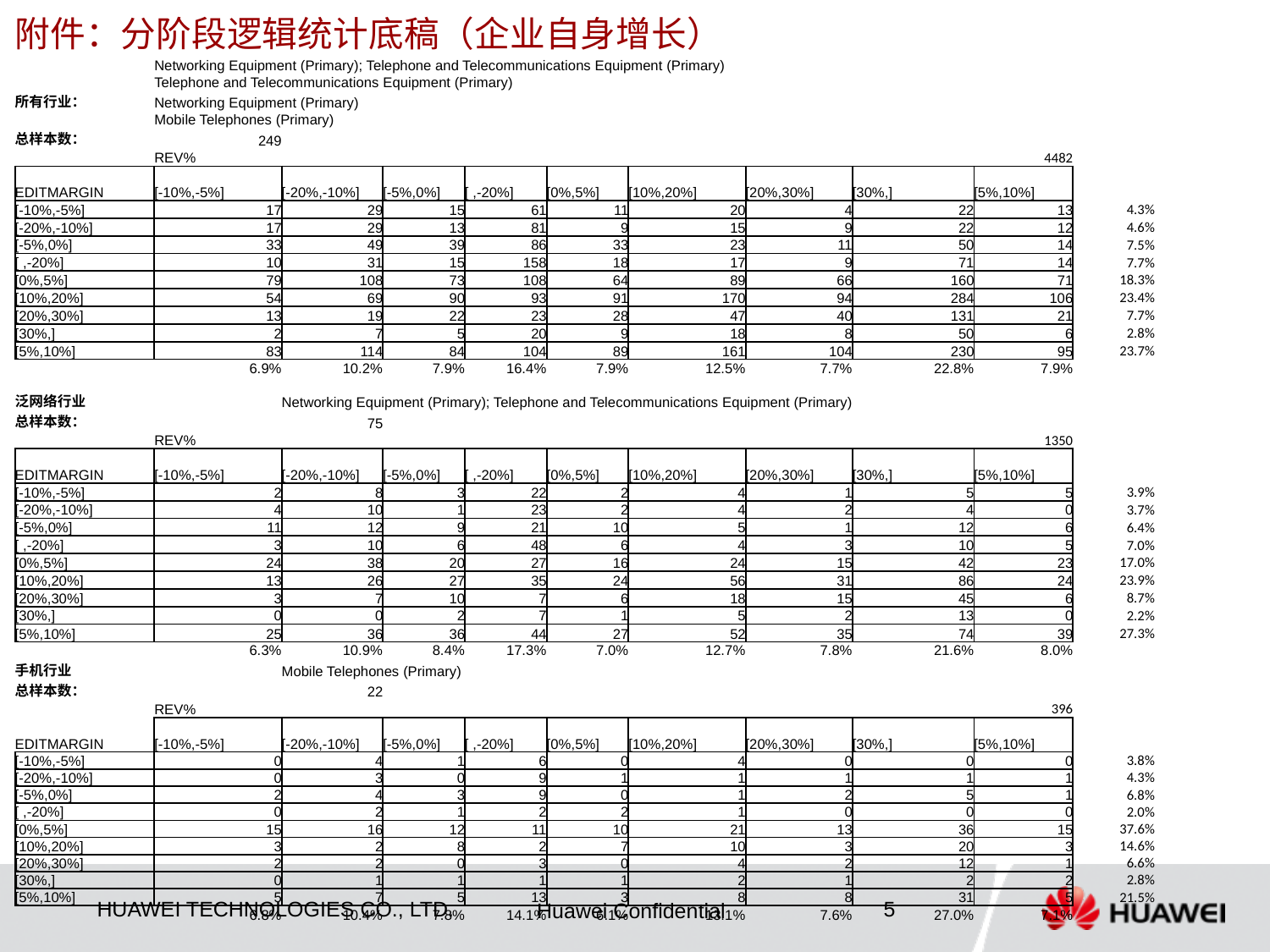

# 附件：分阶段逻辑统计底稿（企业自身增长）
|  | Networking Equipment (Primary); Telephone and Telecommunications Equipment (Primary) |  |  |  |  |  |  |  |  |  |
| --- | --- | --- | --- | --- | --- | --- | --- | --- | --- | --- |
|  | Telephone and Telecommunications Equipment (Primary) |  |  |  |  |  |  |  |  |  |
| 所有行业： | Networking Equipment (Primary) |  |  |  |  |  |  |  |  |  |
|  | Mobile Telephones (Primary) |  |  |  |  |  |  |  |  |  |
| 总样本数： | 249 |  |  |  |  |  |  |  |  |  |
|  | REV% |  |  |  |  |  |  |  | 4482 |  |
| EDITMARGIN | [-10%,-5%] | [-20%,-10%] | [-5%,0%] | [ ,-20%] | [0%,5%] | [10%,20%] | [20%,30%] | [30%,] | [5%,10%] |  |
| [-10%,-5%] | 17 | 29 | 15 | 61 | 11 | 20 | 4 | 22 | 13 | 4.3% |
| [-20%,-10%] | 17 | 29 | 13 | 81 | 9 | 15 | 9 | 22 | 12 | 4.6% |
| [-5%,0%] | 33 | 49 | 39 | 86 | 33 | 23 | 11 | 50 | 14 | 7.5% |
| [ ,-20%] | 10 | 31 | 15 | 158 | 18 | 17 | 9 | 71 | 14 | 7.7% |
| [0%,5%] | 79 | 108 | 73 | 108 | 64 | 89 | 66 | 160 | 71 | 18.3% |
| [10%,20%] | 54 | 69 | 90 | 93 | 91 | 170 | 94 | 284 | 106 | 23.4% |
| [20%,30%] | 13 | 19 | 22 | 23 | 28 | 47 | 40 | 131 | 21 | 7.7% |
| [30%,] | 2 | 7 | 5 | 20 | 9 | 18 | 8 | 50 | 6 | 2.8% |
| [5%,10%] | 83 | 114 | 84 | 104 | 89 | 161 | 104 | 230 | 95 | 23.7% |
|  | 6.9% | 10.2% | 7.9% | 16.4% | 7.9% | 12.5% | 7.7% | 22.8% | 7.9% |  |
| 泛网络行业 |  | Networking Equipment (Primary); Telephone and Telecommunications Equipment (Primary) |  |  |  |  |  |  |  |  |
| 总样本数： |  | 75 |  |  |  |  |  |  |  |  |
|  | REV% |  |  |  |  |  |  |  | 1350 |  |
| EDITMARGIN | [-10%,-5%] | [-20%,-10%] | [-5%,0%] | [ ,-20%] | [0%,5%] | [10%,20%] | [20%,30%] | [30%,] | [5%,10%] |  |
| [-10%,-5%] | 2 | 8 | 3 | 22 | 2 | 4 | 1 | 5 | 5 | 3.9% |
| [-20%,-10%] | 4 | 10 | 1 | 23 | 2 | 4 | 2 | 4 | 0 | 3.7% |
| [-5%,0%] | 11 | 12 | 9 | 21 | 10 | 5 | 1 | 12 | 6 | 6.4% |
| [ ,-20%] | 3 | 10 | 6 | 48 | 6 | 4 | 3 | 10 | 5 | 7.0% |
| [0%,5%] | 24 | 38 | 20 | 27 | 16 | 24 | 15 | 42 | 23 | 17.0% |
| [10%,20%] | 13 | 26 | 27 | 35 | 24 | 56 | 31 | 86 | 24 | 23.9% |
| [20%,30%] | 3 | 7 | 10 | 7 | 6 | 18 | 15 | 45 | 6 | 8.7% |
| [30%,] | 0 | 0 | 2 | 7 | 1 | 5 | 2 | 13 | 0 | 2.2% |
| [5%,10%] | 25 | 36 | 36 | 44 | 27 | 52 | 35 | 74 | 39 | 27.3% |
|  | 6.3% | 10.9% | 8.4% | 17.3% | 7.0% | 12.7% | 7.8% | 21.6% | 8.0% |  |
| 手机行业 |  | Mobile Telephones (Primary) |  |  |  |  |  |  |  |  |
| 总样本数： |  | 22 |  |  |  |  |  |  |  |  |
|  | REV% |  |  |  |  |  |  |  | 396 |  |
| EDITMARGIN | [-10%,-5%] | [-20%,-10%] | [-5%,0%] | [ ,-20%] | [0%,5%] | [10%,20%] | [20%,30%] | [30%,] | [5%,10%] |  |
| [-10%,-5%] | 0 | 4 | 1 | 6 | 0 | 4 | 0 | 0 | 0 | 3.8% |
| [-20%,-10%] | 0 | 3 | 0 | 9 | 1 | 1 | 1 | 1 | 1 | 4.3% |
| [-5%,0%] | 2 | 4 | 3 | 9 | 0 | 1 | 2 | 5 | 1 | 6.8% |
| [ ,-20%] | 0 | 2 | 1 | 2 | 2 | 1 | 0 | 0 | 0 | 2.0% |
| [0%,5%] | 15 | 16 | 12 | 11 | 10 | 21 | 13 | 36 | 15 | 37.6% |
| [10%,20%] | 3 | 2 | 8 | 2 | 7 | 10 | 3 | 20 | 3 | 14.6% |
| [20%,30%] | 2 | 2 | 0 | 3 | 0 | 4 | 2 | 12 | 1 | 6.6% |
| [30%,] | 0 | 1 | 1 | 1 | 1 | 2 | 1 | 2 | 2 | 2.8% |
| [5%,10%] | 5 | 7 | 5 | 13 | 3 | 8 | 8 | 31 | 5 | 21.5% |
|  | 6.8% | 10.4% | 7.8% | 14.1% | 6.1% | 13.1% | 7.6% | 27.0% | 7.1% |  |